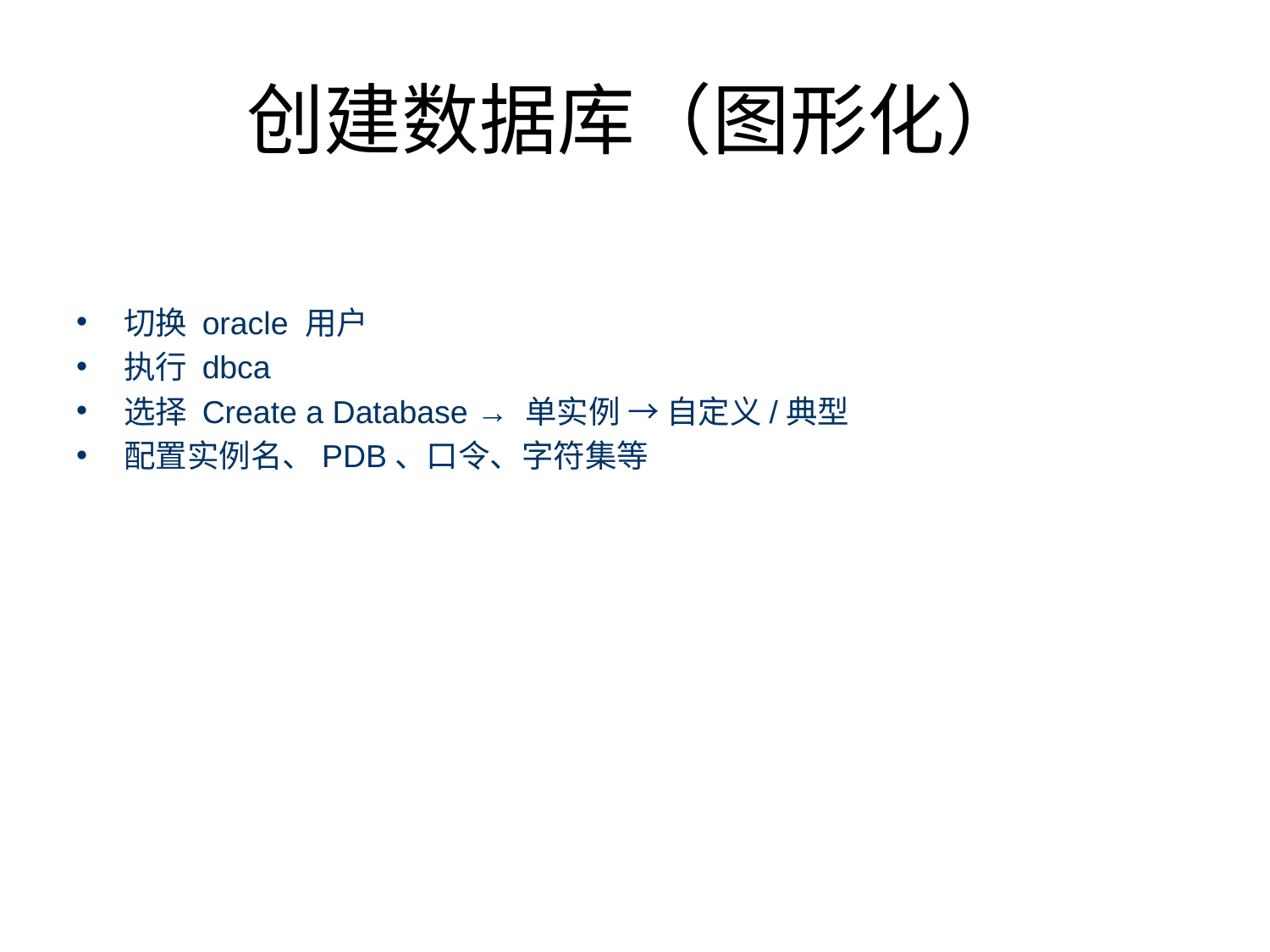

# 创建数据库（图形化）

切换 oracle 用户
执行 dbca
选择 Create a Database → 单实例 → 自定义/典型
配置实例名、PDB、口令、字符集等